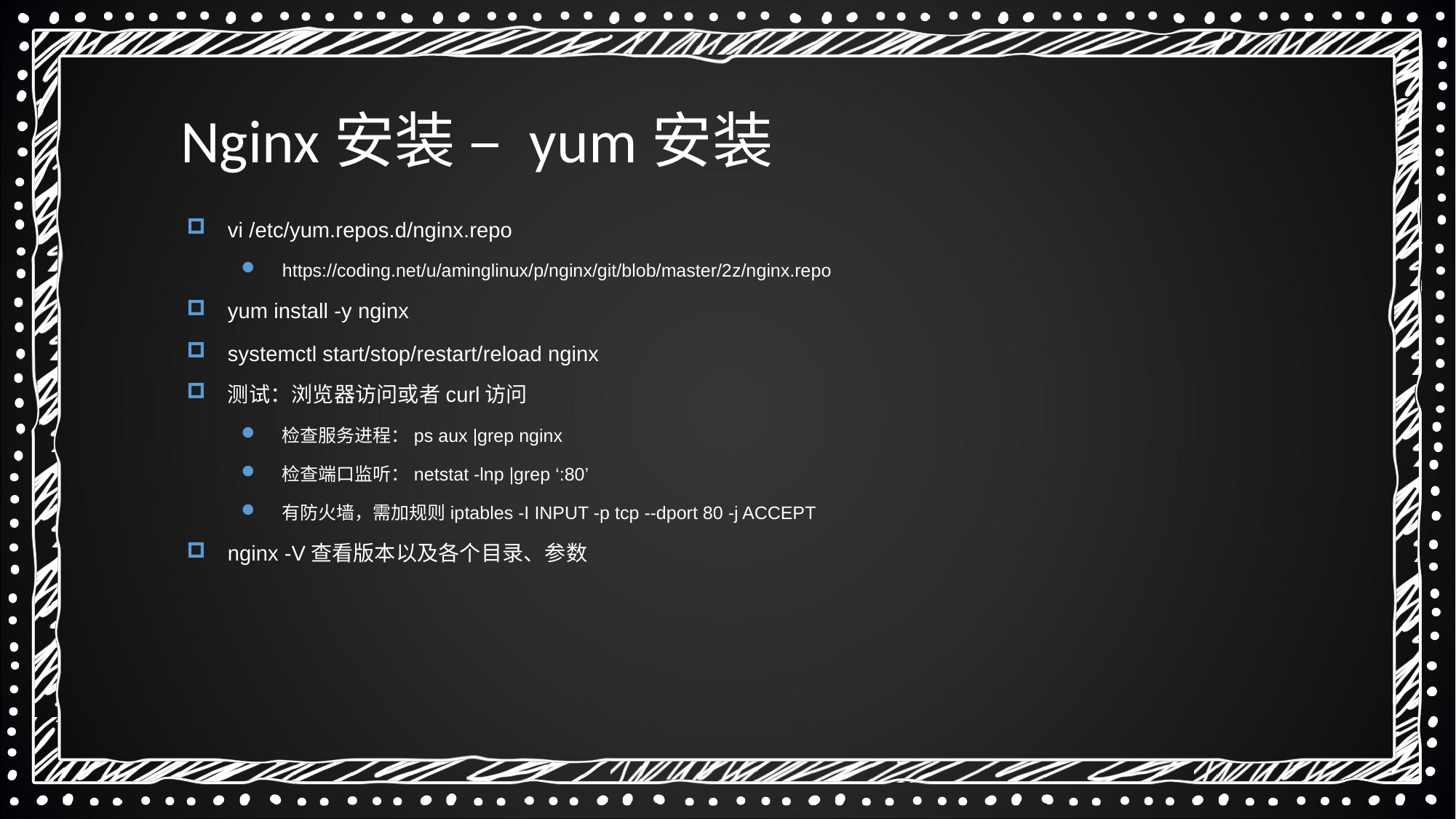

Nginx安装 – yum安装
vi /etc/yum.repos.d/nginx.repo
https://coding.net/u/aminglinux/p/nginx/git/blob/master/2z/nginx.repo
yum install -y nginx
systemctl start/stop/restart/reload nginx
测试：浏览器访问或者curl访问
检查服务进程：ps aux |grep nginx
检查端口监听：netstat -lnp |grep ‘:80’
有防火墙，需加规则iptables -I INPUT -p tcp --dport 80 -j ACCEPT
nginx -V查看版本以及各个目录、参数